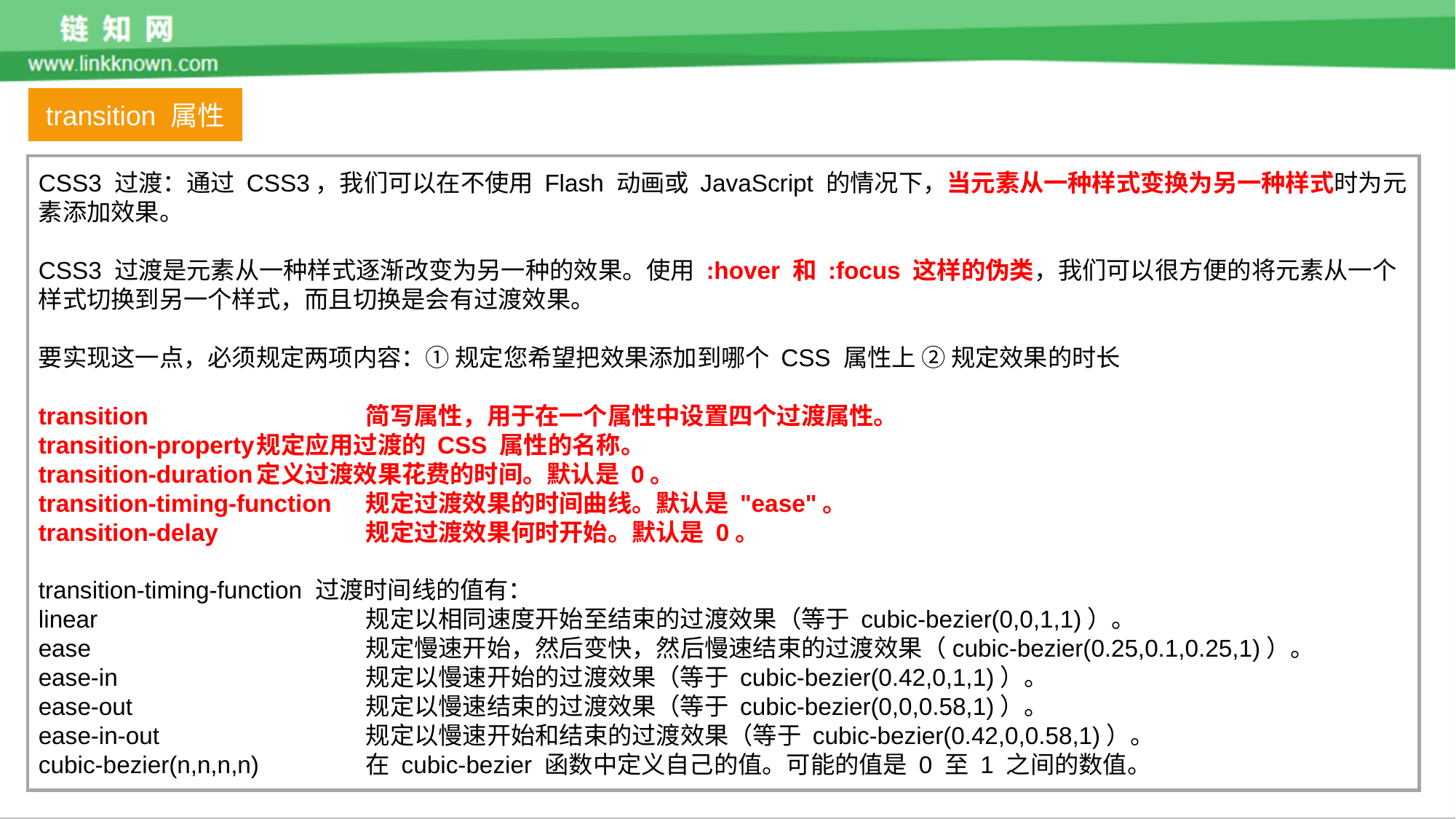

transition 属性
CSS3 过渡：通过 CSS3，我们可以在不使用 Flash 动画或 JavaScript 的情况下，当元素从一种样式变换为另一种样式时为元素添加效果。

CSS3 过渡是元素从一种样式逐渐改变为另一种的效果。使用 :hover 和 :focus 这样的伪类，我们可以很方便的将元素从一个样式切换到另一个样式，而且切换是会有过渡效果。

要实现这一点，必须规定两项内容：① 规定您希望把效果添加到哪个 CSS 属性上 ② 规定效果的时长

transition		简写属性，用于在一个属性中设置四个过渡属性。
transition-property	规定应用过渡的 CSS 属性的名称。
transition-duration	定义过渡效果花费的时间。默认是 0。
transition-timing-function	规定过渡效果的时间曲线。默认是 "ease"。
transition-delay		规定过渡效果何时开始。默认是 0。

transition-timing-function 过渡时间线的值有：
linear			规定以相同速度开始至结束的过渡效果（等于 cubic-bezier(0,0,1,1)）。
ease			规定慢速开始，然后变快，然后慢速结束的过渡效果（cubic-bezier(0.25,0.1,0.25,1)）。
ease-in			规定以慢速开始的过渡效果（等于 cubic-bezier(0.42,0,1,1)）。
ease-out			规定以慢速结束的过渡效果（等于 cubic-bezier(0,0,0.58,1)）。
ease-in-out		规定以慢速开始和结束的过渡效果（等于 cubic-bezier(0.42,0,0.58,1)）。
cubic-bezier(n,n,n,n)	在 cubic-bezier 函数中定义自己的值。可能的值是 0 至 1 之间的数值。